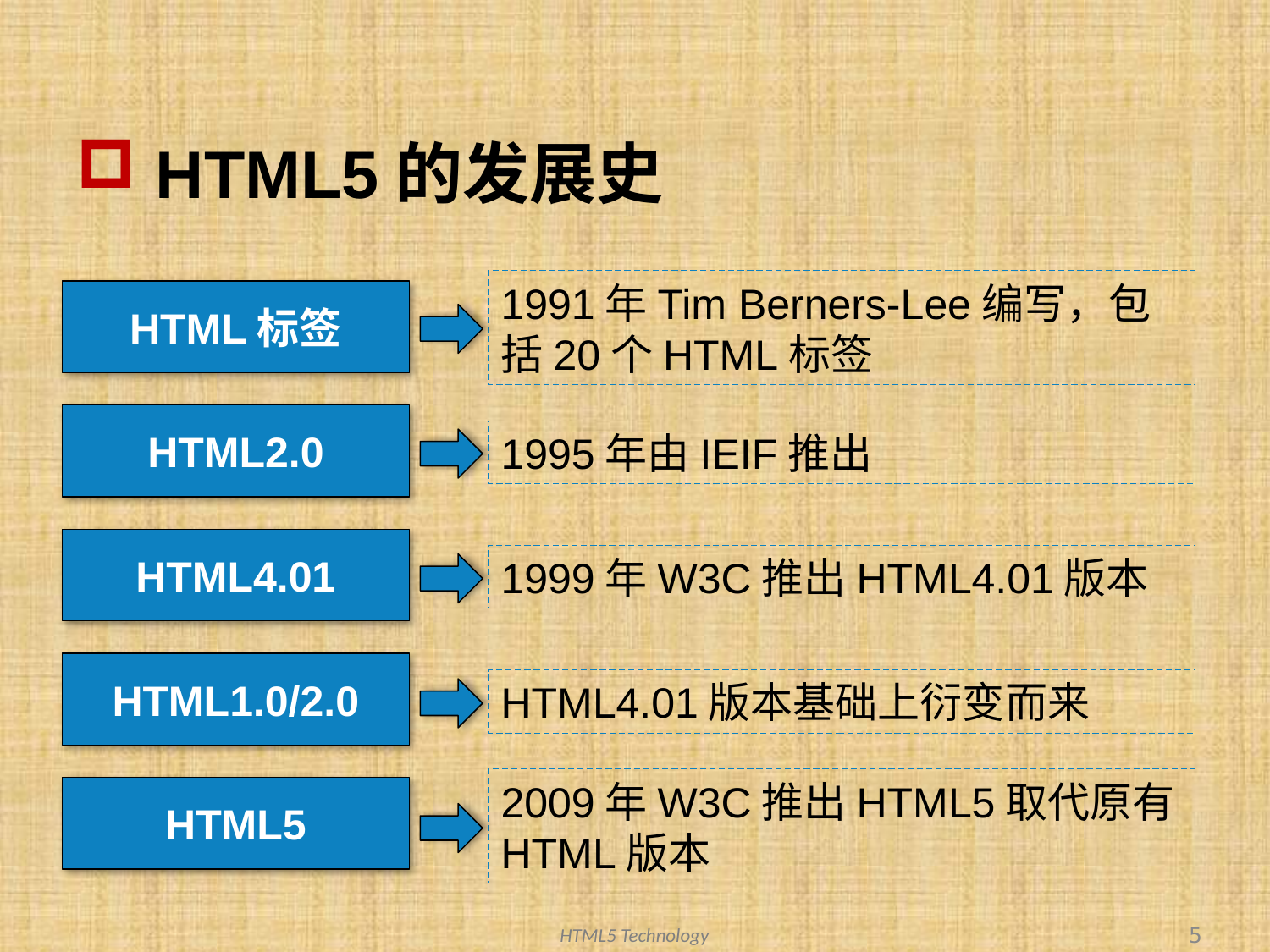

# HTML5的发展史
1991年Tim Berners-Lee编写，包括20个HTML标签
HTML标签

HTML2.0
1995年由IEIF推出

HTML4.01
1999年W3C推出HTML4.01版本

HTML1.0/2.0
HTML4.01版本基础上衍变而来

2009年W3C推出HTML5取代原有HTML版本
HTML5

5
HTML5 Technology